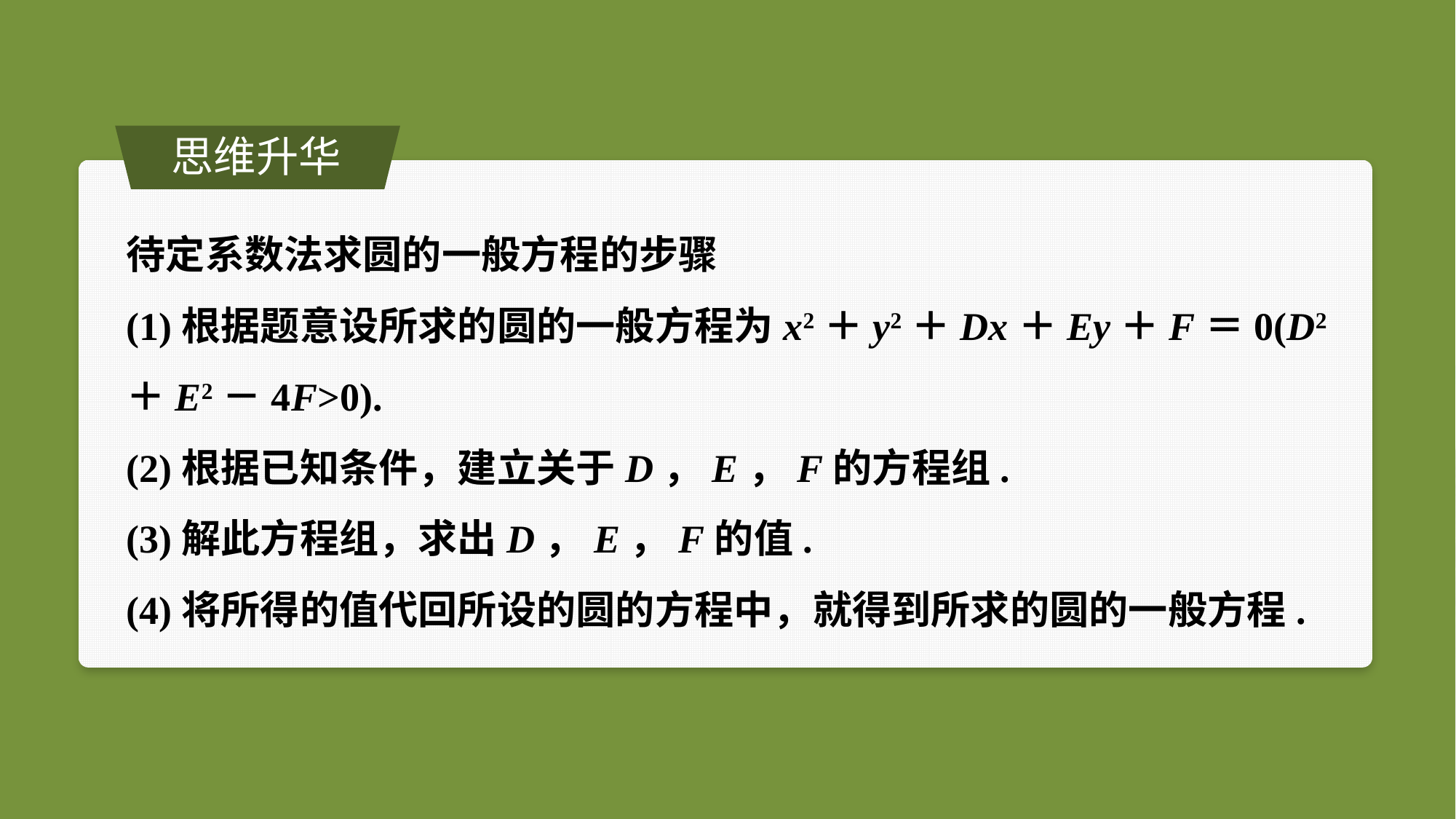

思维升华

待定系数法求圆的一般方程的步骤
(1)根据题意设所求的圆的一般方程为x2＋y2＋Dx＋Ey＋F＝0(D2＋E2－4F>0).
(2)根据已知条件，建立关于D，E，F的方程组.
(3)解此方程组，求出D，E，F的值.
(4)将所得的值代回所设的圆的方程中，就得到所求的圆的一般方程.